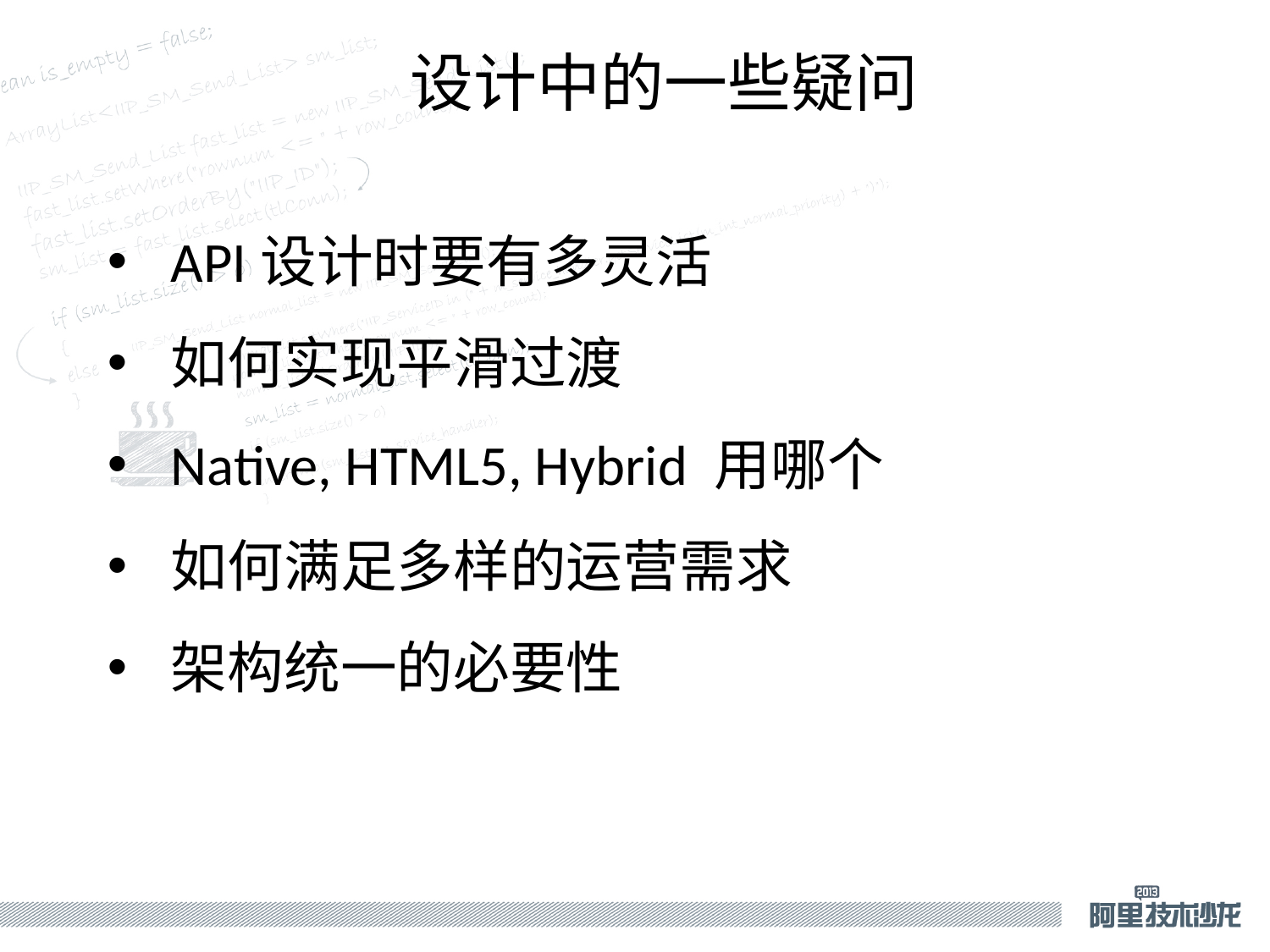

设计中的一些疑问
API设计时要有多灵活
如何实现平滑过渡
Native, HTML5, Hybrid 用哪个
如何满足多样的运营需求
架构统一的必要性